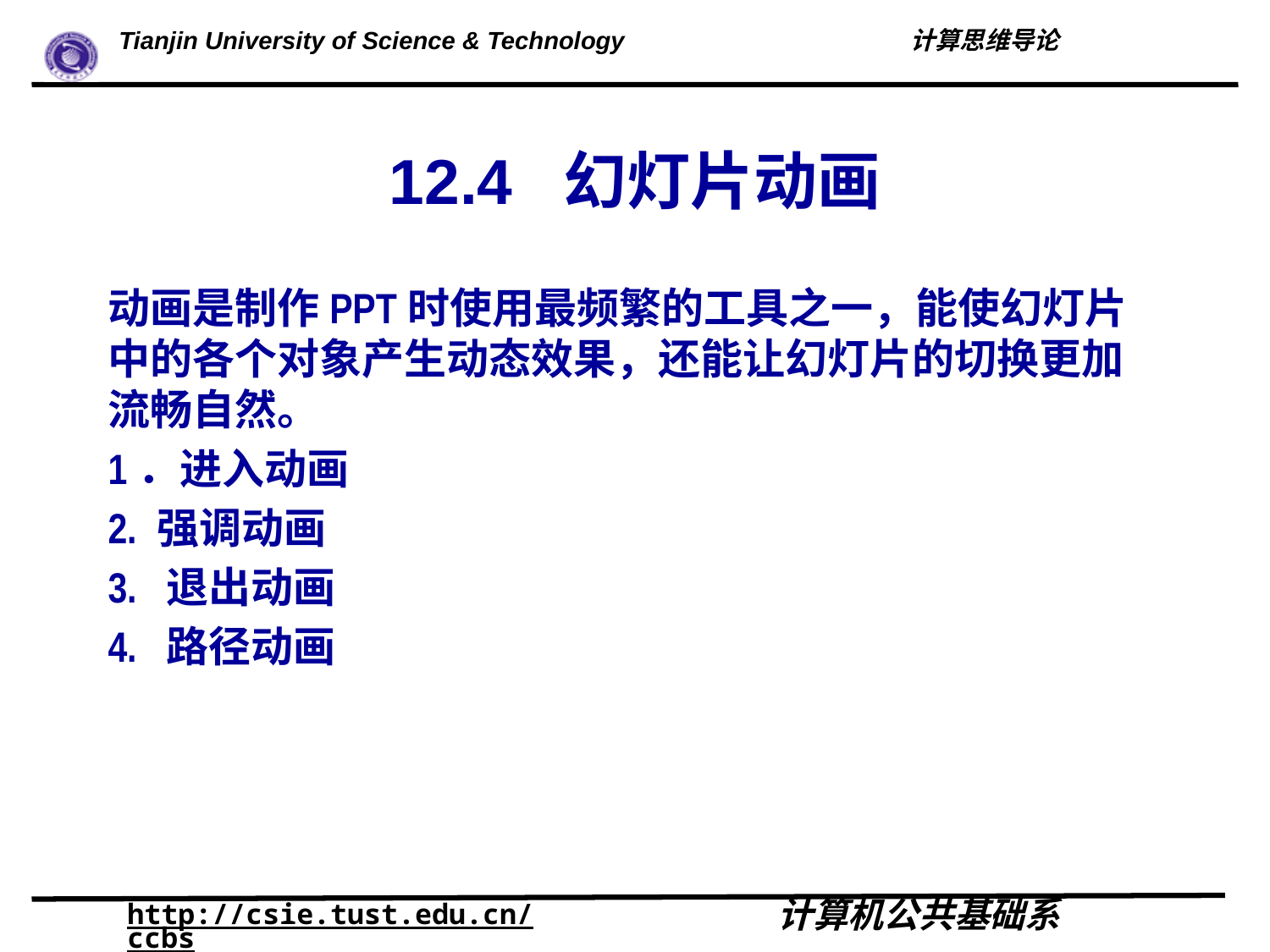

# 12.4  幻灯片动画
动画是制作PPT时使用最频繁的工具之一，能使幻灯片中的各个对象产生动态效果，还能让幻灯片的切换更加流畅自然。
1．进入动画
2. 强调动画
3.  退出动画
4.  路径动画